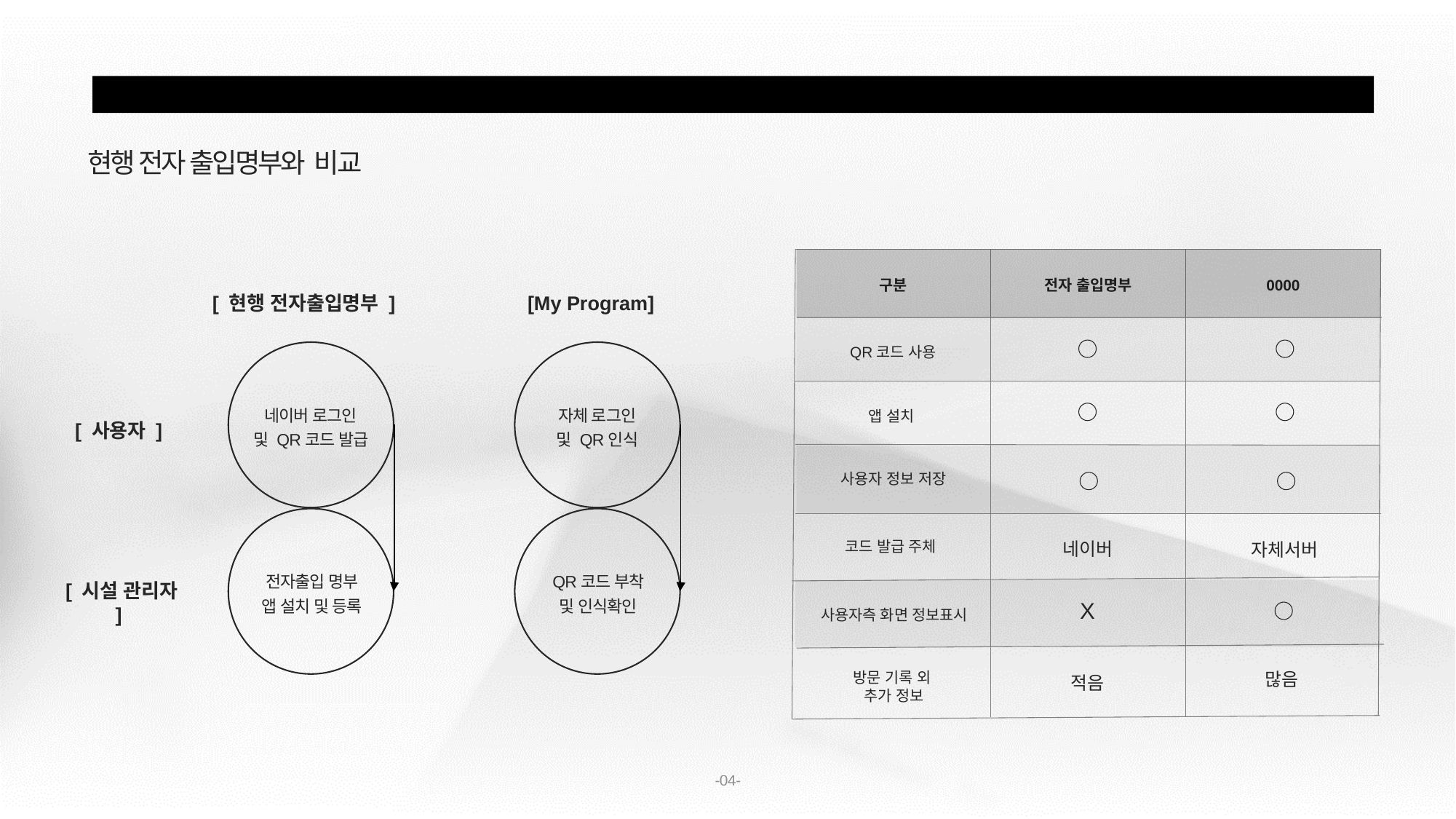

방향성 제시
현행 전자 출입명부와  비교

구분
전자 출입명부
0000
[ 현행 전자출입명부 ]
[My Program]

QR코드 사용

네이버 로그인
및 QR코드 발급
자체 로그인
및 QR인식
앱 설치

[ 사용자 ]

사용자 정보 저장

코드 발급 주체
네이버
자체서버
전자출입 명부
앱 설치 및 등록
QR코드 부착
및 인식확인
[ 시설 관리자 ]

X
사용자측 화면 정보표시

방문 기록 외
추가 정보
많음
적음
-04-